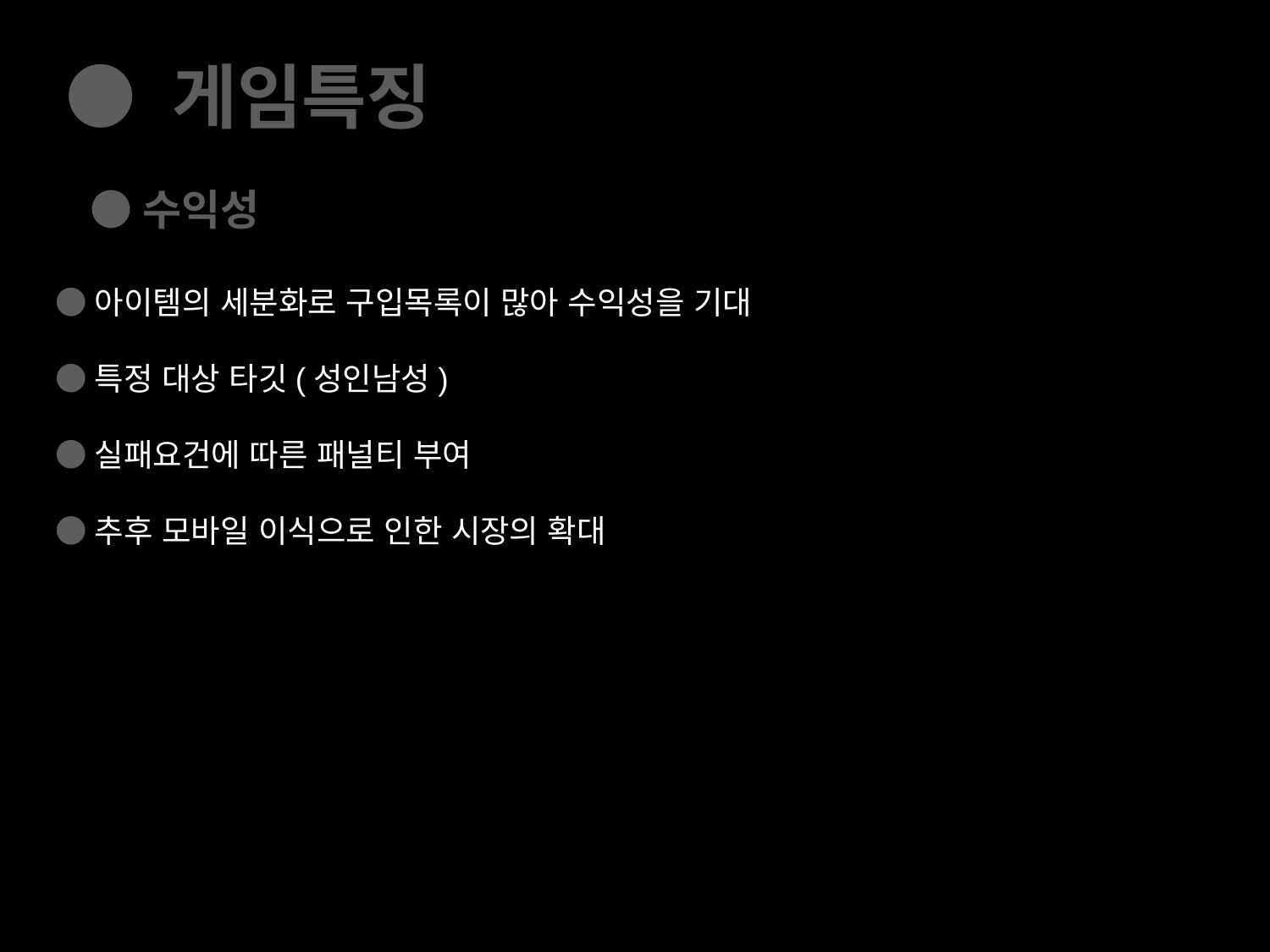

● 게임특징
●수익성
●아이템의 세분화로 구입목록이 많아 수익성을 기대

●특정 대상 타깃(성인남성)

●실패요건에 따른 패널티 부여

●추후 모바일 이식으로 인한 시장의 확대